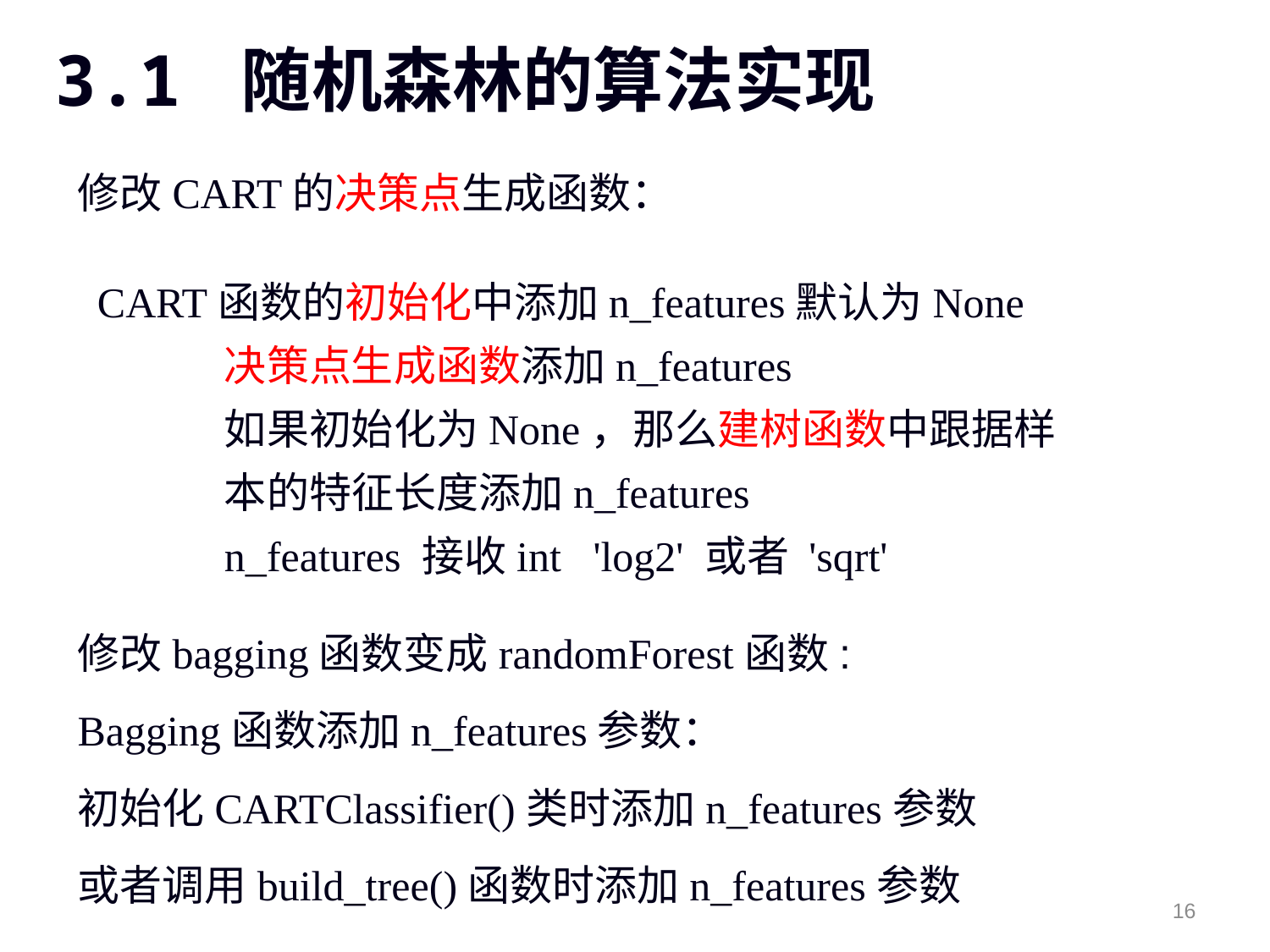

# 3.1 随机森林的算法实现
修改CART的决策点生成函数：

CART函数的初始化中添加n_features默认为None
	决策点生成函数添加n_features
	如果初始化为None，那么建树函数中跟据样	本的特征长度添加n_features
	n_features 接收int   'log2' 或者 'sqrt'
修改bagging函数变成randomForest函数:
Bagging函数添加n_features参数：
初始化CARTClassifier()类时添加n_features参数
或者调用build_tree()函数时添加n_features参数